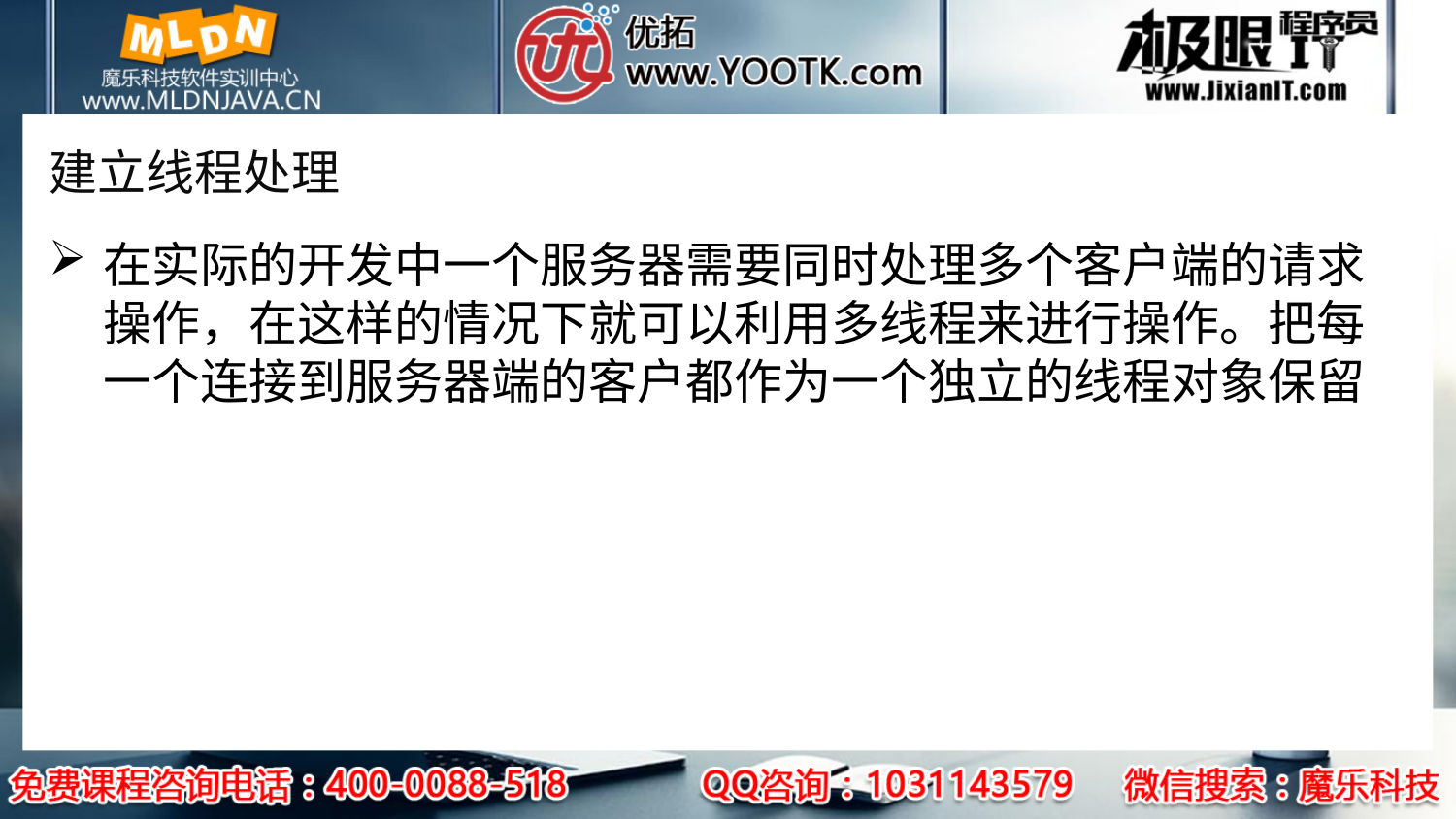

# 建立线程处理
在实际的开发中一个服务器需要同时处理多个客户端的请求操作，在这样的情况下就可以利用多线程来进行操作。把每一个连接到服务器端的客户都作为一个独立的线程对象保留